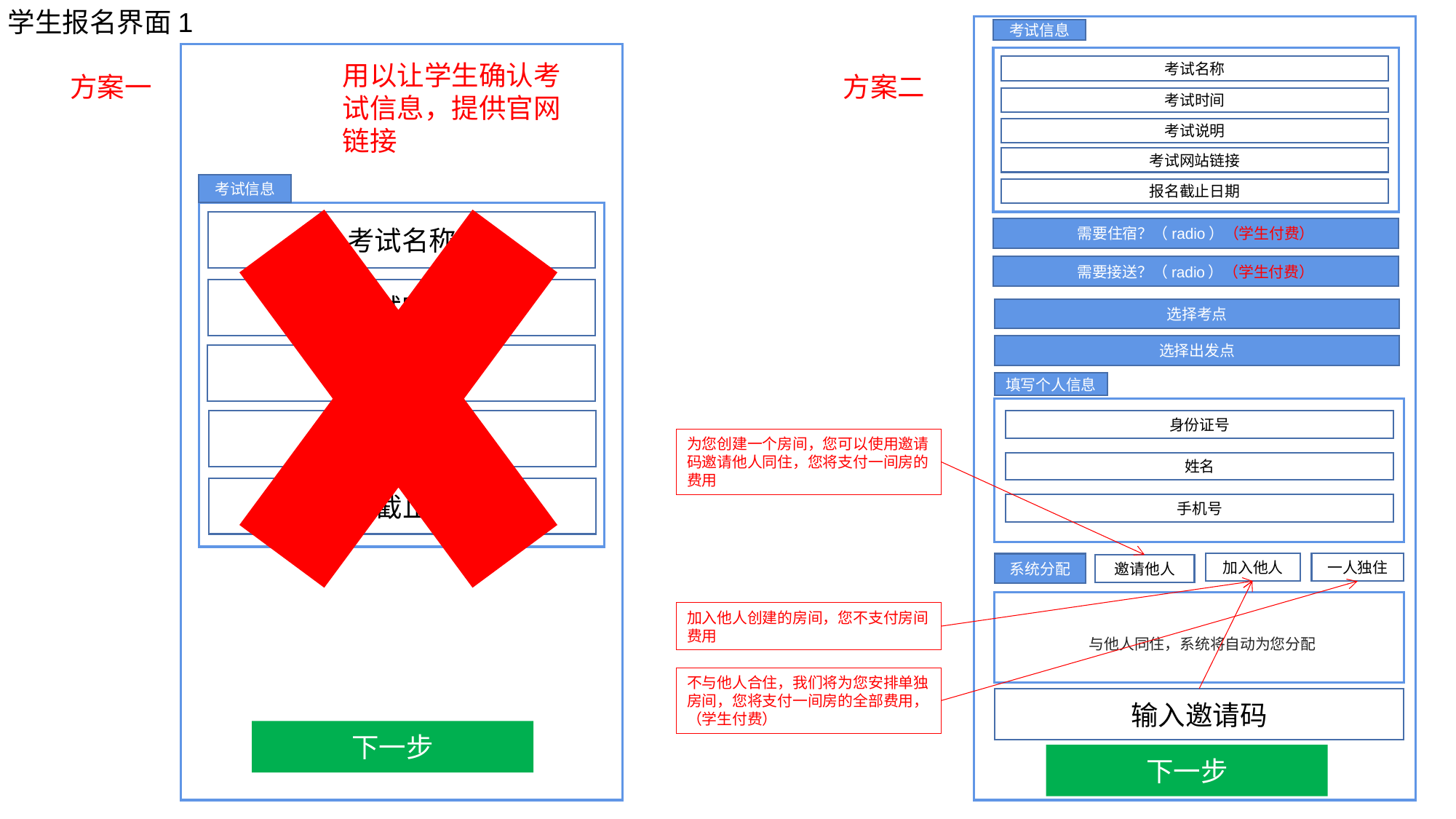

学生报名界面1

考试信息

用以让学生确认考试信息，提供官网链接
考试名称
方案一
方案二
考试时间

考试说明
考试网站链接
考试信息
报名截止日期

考试名称
需要住宿？（radio）（学生付费）
需要接送？（radio）（学生付费）
考试时间
选择考点
选择出发点
考试说明
填写个人信息

考试网站链接
身份证号
为您创建一个房间，您可以使用邀请码邀请他人同住，您将支付一间房的费用
姓名
报名截止日期
手机号
系统分配
加入他人
一人独住
邀请他人

与他人同住，系统将自动为您分配
加入他人创建的房间，您不支付房间费用
不与他人合住，我们将为您安排单独房间，您将支付一间房的全部费用，
（学生付费）
输入邀请码
下一步
下一步